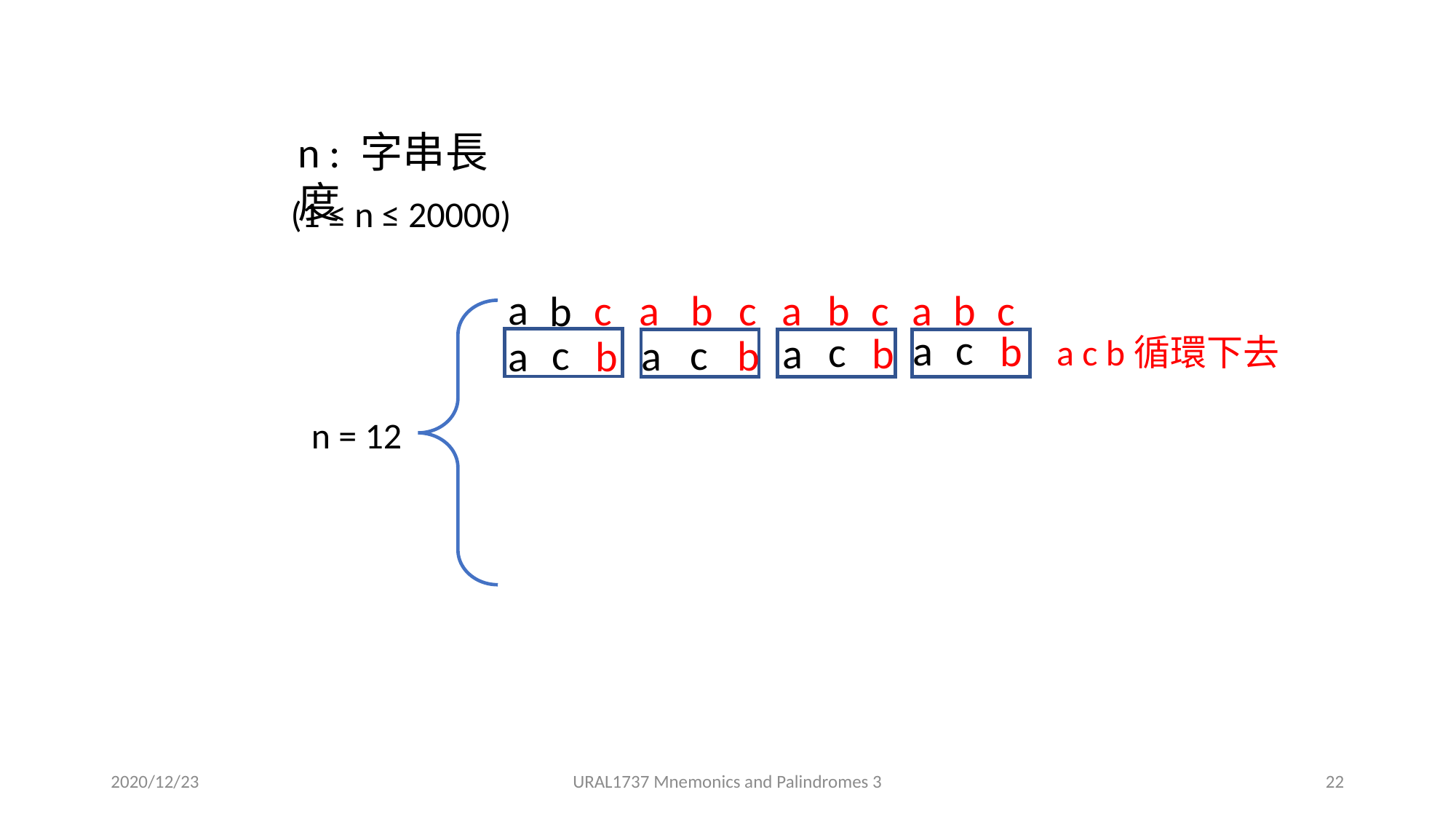

n : 字串長度
 (1 ≤ n ≤ 20000)
a
c
a
b
c
a
b
c
a
b
c
b

c
a
b
c
a
b
c
a
b
c
a
b
a c b循環下去

n = 12
2020/12/23
URAL1737 Mnemonics and Palindromes 3
22